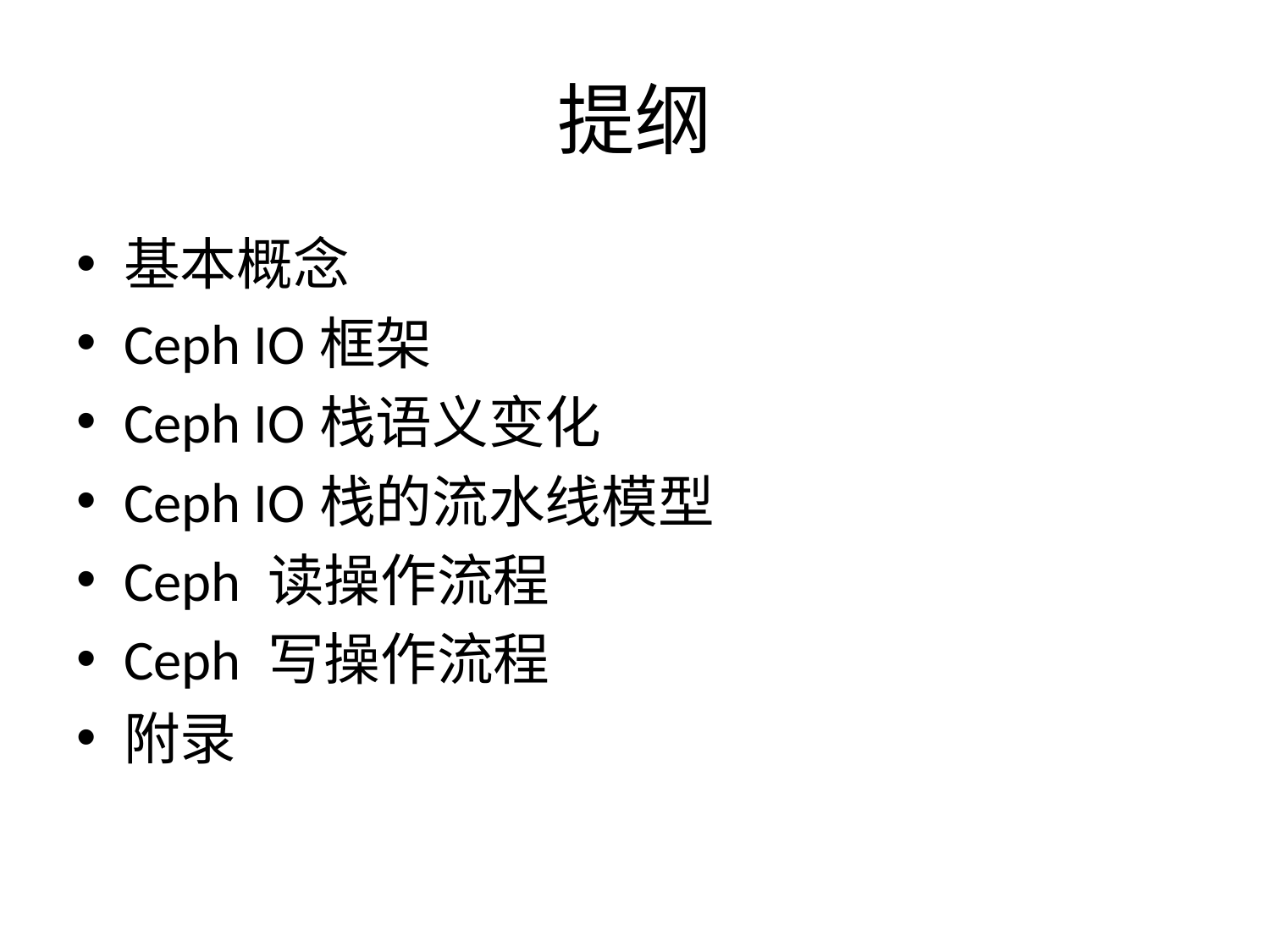

# 提纲
基本概念
Ceph IO框架
Ceph IO栈语义变化
Ceph IO栈的流水线模型
Ceph 读操作流程
Ceph 写操作流程
附录